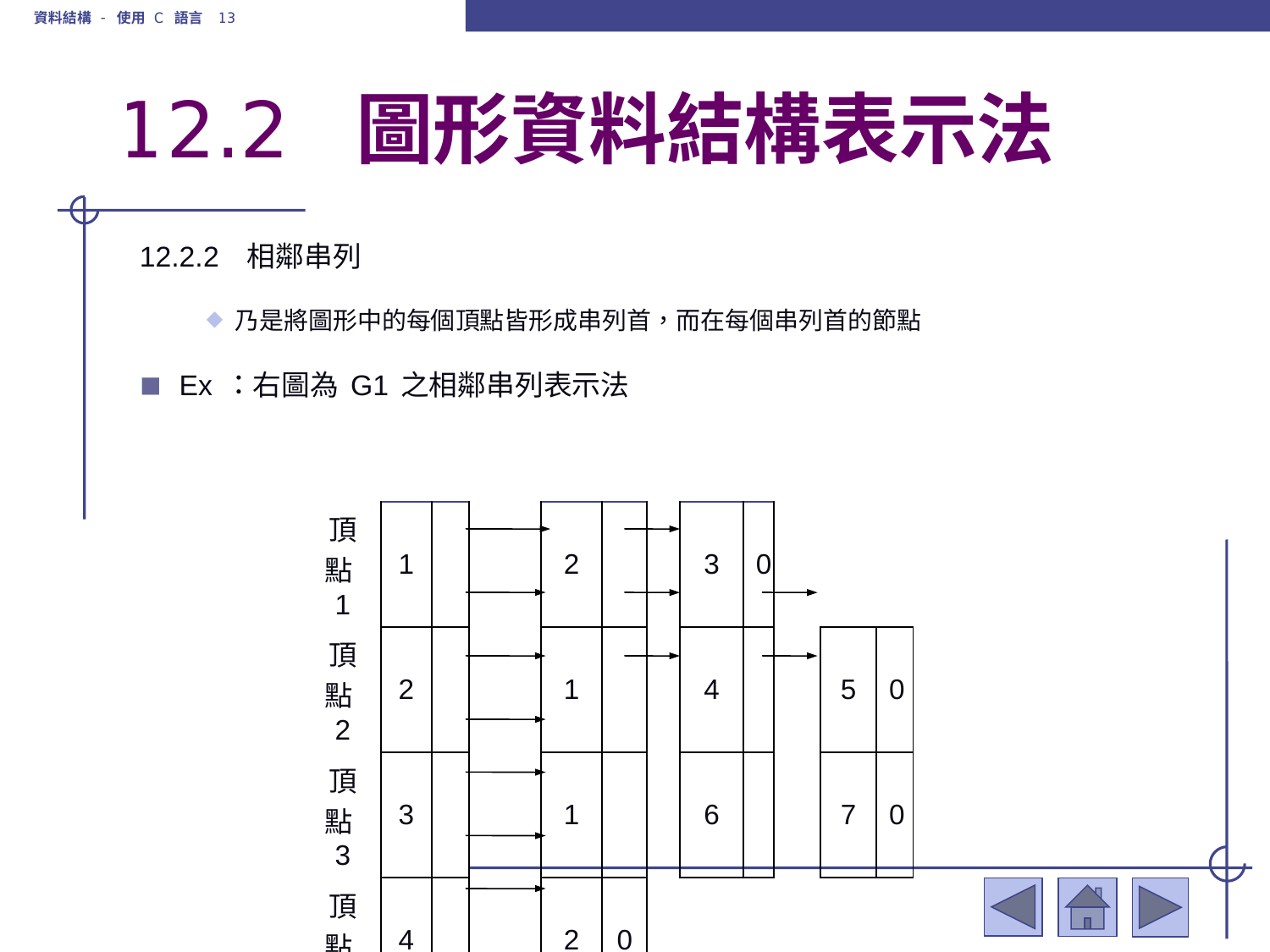

資料結構 - 使用 C 語言   13
# 12.2  圖形資料結構表示法
12.2.2  相鄰串列
乃是將圖形中的每個頂點皆形成串列首，而在每個串列首的節點
Ex：右圖為G1之相鄰串列表示法
| 頂點1 | 1 |  |  |  | 2 |  |  | 3 | 0 |  |  |  |
| --- | --- | --- | --- | --- | --- | --- | --- | --- | --- | --- | --- | --- |
| 頂點2 | 2 |  |  |  | 1 |  |  | 4 |  |  | 5 | 0 |
| 頂點3 | 3 |  |  |  | 1 |  |  | 6 |  |  | 7 | 0 |
| 頂點4 | 4 |  |  |  | 2 | 0 |  |  |  |  |  |  |
| 頂點5 | 5 |  |  |  | 2 | 0 |  |  |  |  |  |  |
| 頂點6 | 6 |  |  |  | 3 | 0 |  |  |  |  |  |  |
| 頂點7 | 7 |  |  |  | 3 | 0 |  |  |  |  |  |  |